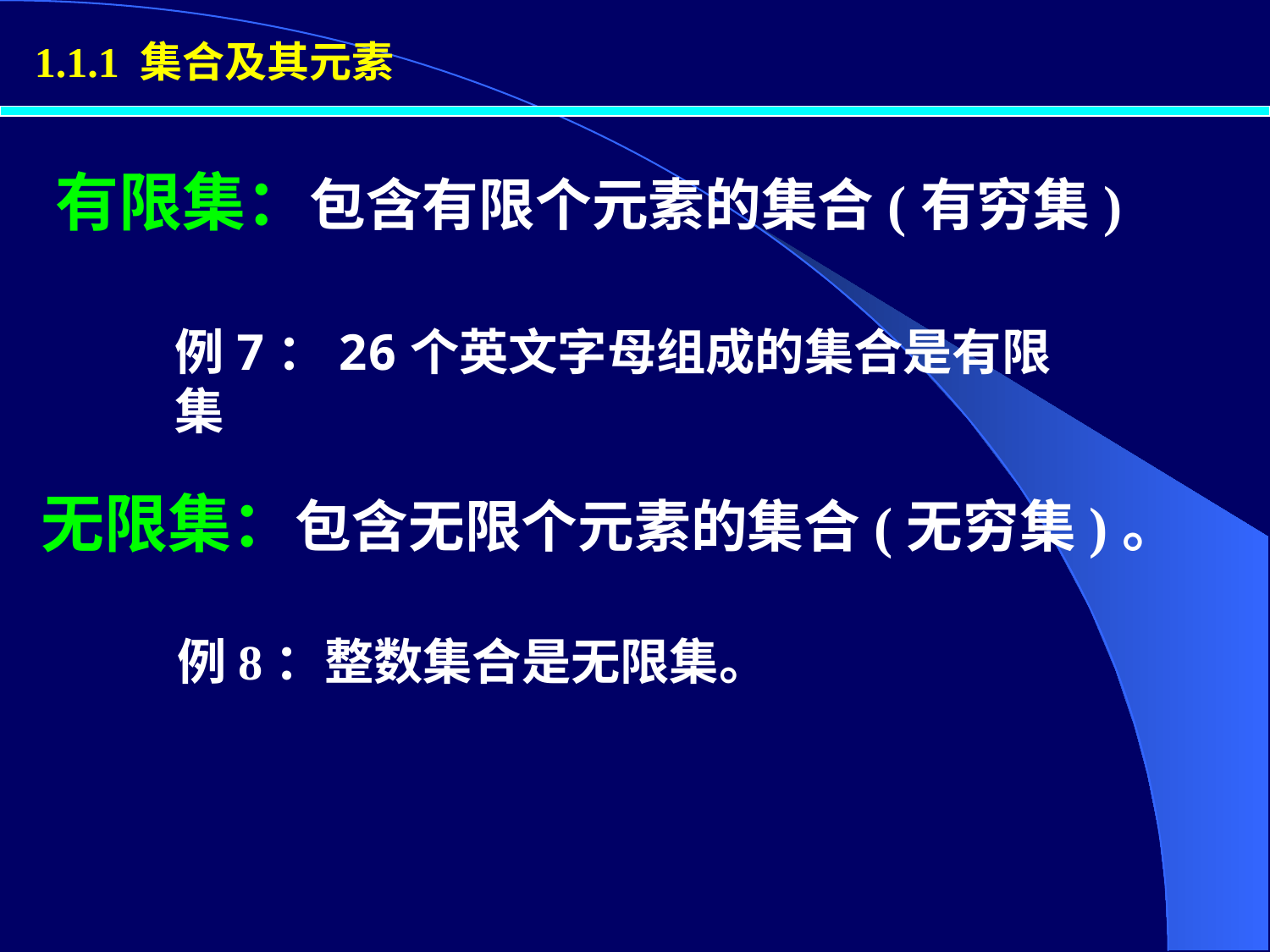

1.1.1 集合及其元素

有限集：包含有限个元素的集合(有穷集)
例7：26个英文字母组成的集合是有限集
无限集：包含无限个元素的集合(无穷集)。
例8：整数集合是无限集。